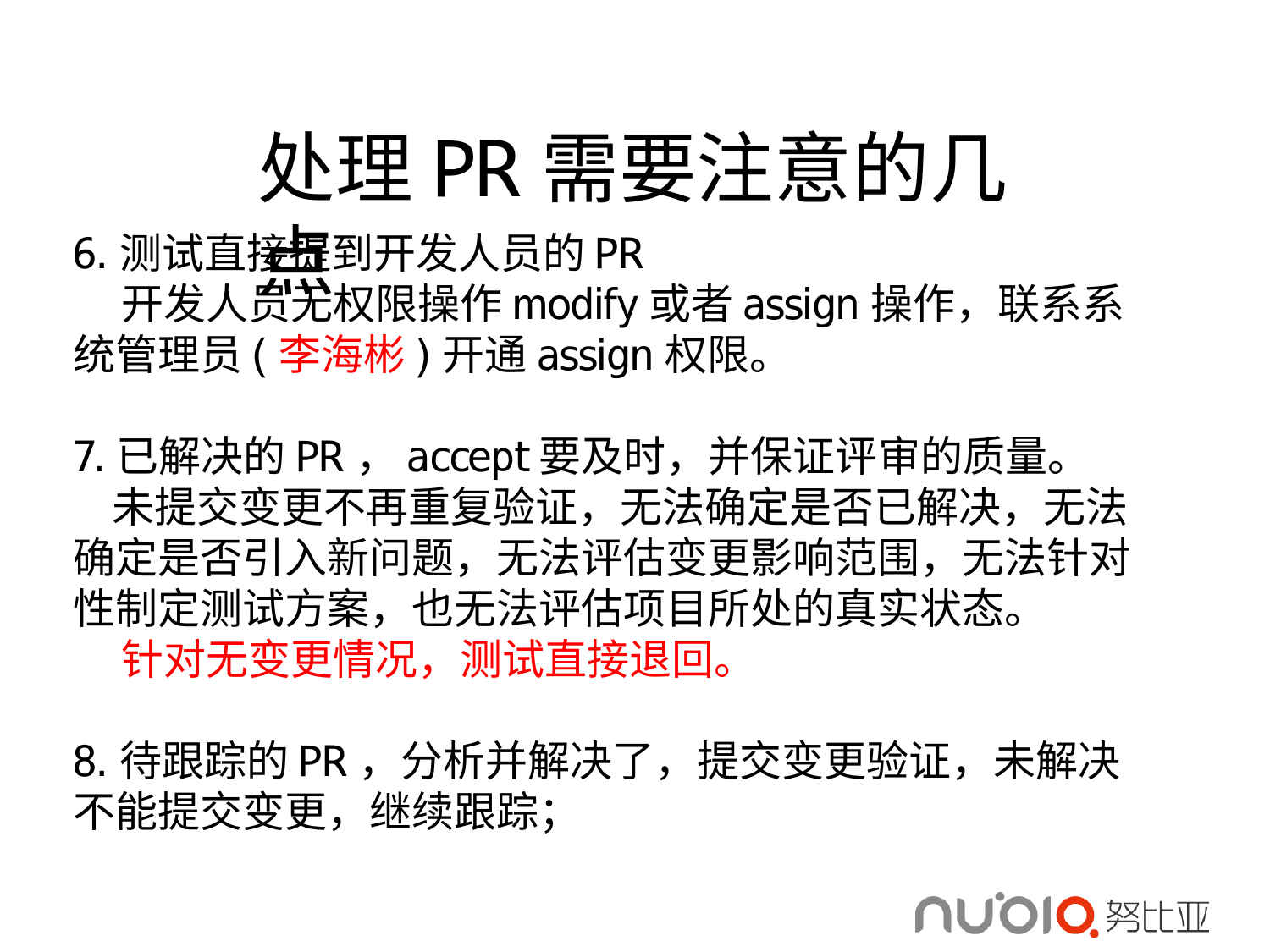

操作说明
处理PR需要注意的几点
6.测试直接提到开发人员的PR
    开发人员无权限操作modify或者assign操作，联系系统管理员(李海彬)开通assign权限。

7.已解决的PR，accept要及时，并保证评审的质量。
   未提交变更不再重复验证，无法确定是否已解决，无法确定是否引入新问题，无法评估变更影响范围，无法针对性制定测试方案，也无法评估项目所处的真实状态。
    针对无变更情况，测试直接退回。

8.待跟踪的PR，分析并解决了，提交变更验证，未解决不能提交变更，继续跟踪；